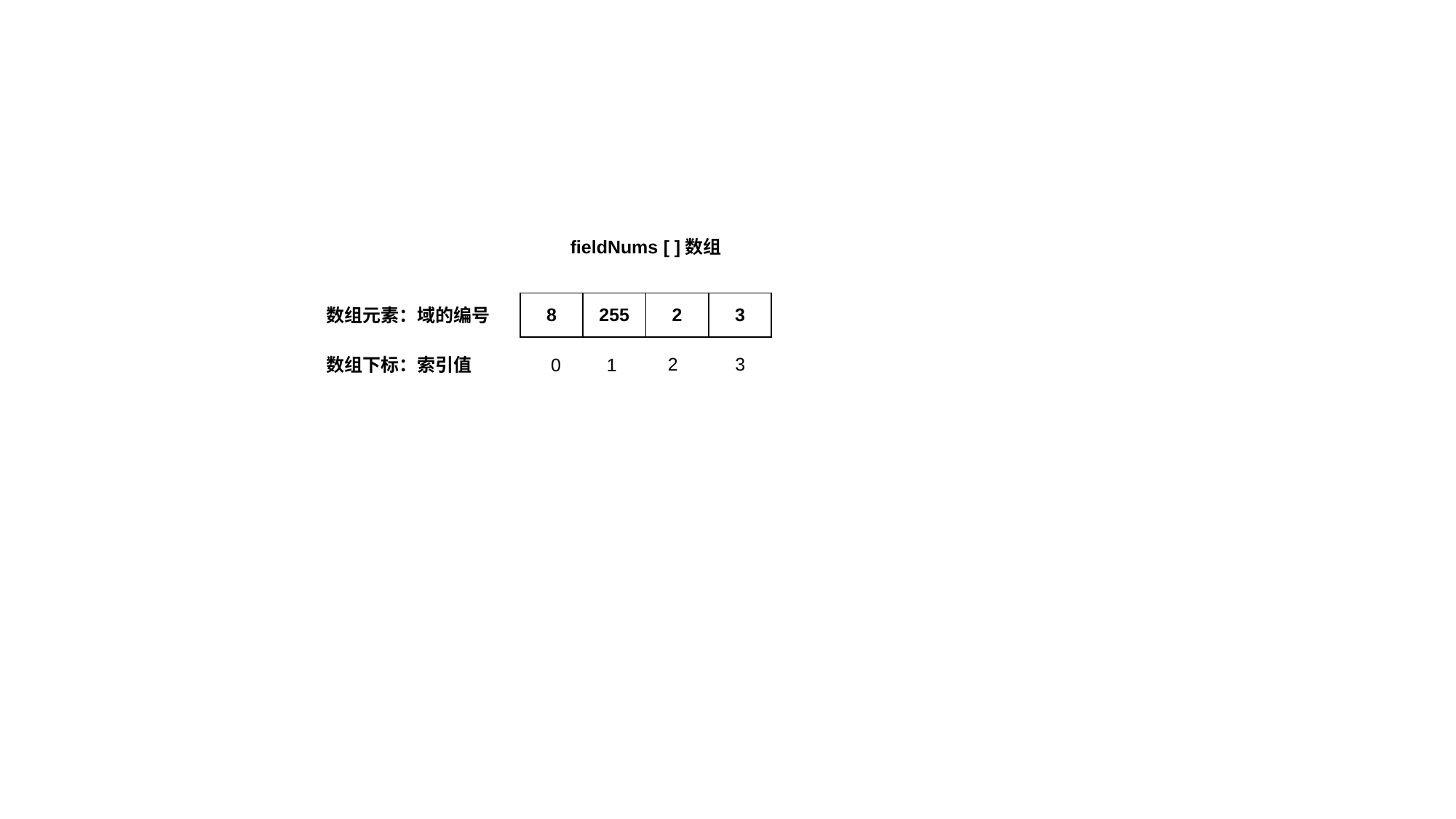

fieldNums [ ]数组
| 8 | 255 | 2 | 3 |
| --- | --- | --- | --- |
数组元素：域的编号
3
2
1
数组下标：索引值
0